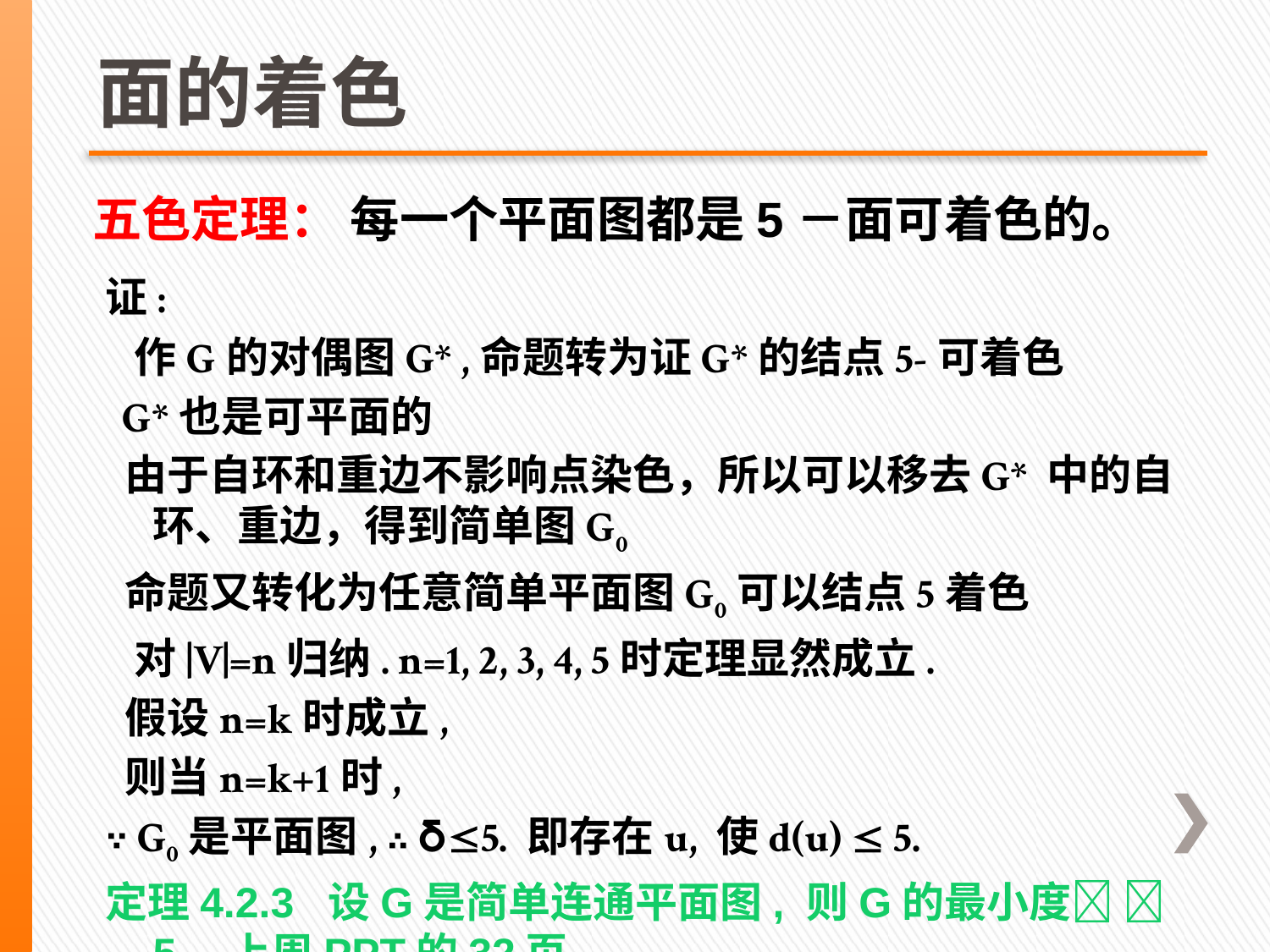

# 面的着色
五色定理： 每一个平面图都是5－面可着色的。
证:
  作G的对偶图G* ,命题转为证G*的结点5-可着色
  G*也是可平面的
 由于自环和重边不影响点染色，所以可以移去G* 中的自环、重边，得到简单图G0
 命题又转化为任意简单平面图G0可以结点5着色
  对|V|=n归纳. n=1, 2, 3, 4, 5时定理显然成立.
 假设n=k时成立,
 则当n=k+1时,
∵ G0是平面图, ∴ δ≤5. 即存在u, 使d(u) ≤ 5.
定理4.2.3  设G是简单连通平面图, 则G的最小度δ ≤ 5。上周PPT的32页。
	度：一个域的边界数